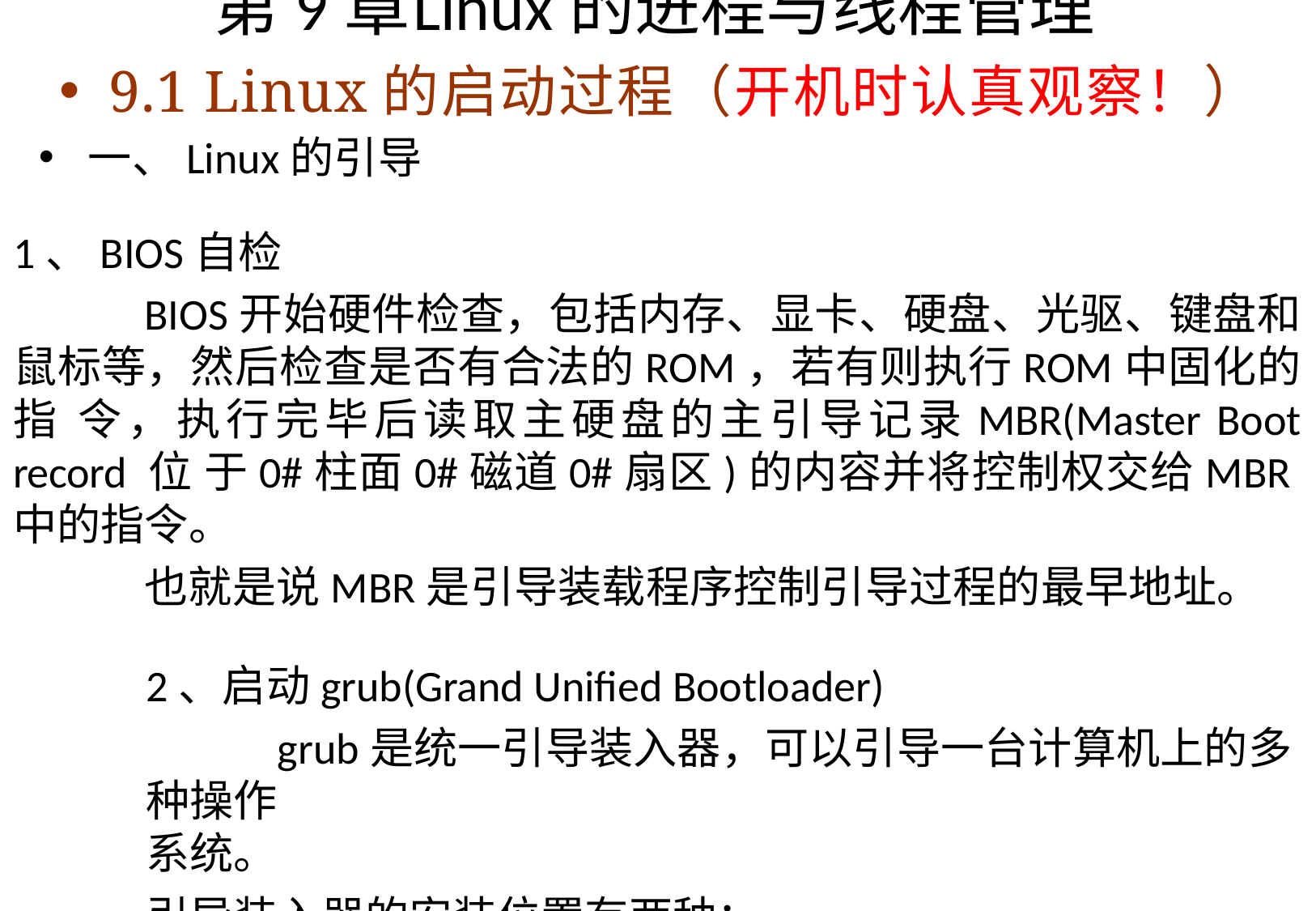

# 第9章	Linux的进程与线程管理
9.1 Linux的启动过程（开机时认真观察！）
一、Linux的引导
1、BIOS自检
BIOS开始硬件检查，包括内存、显卡、硬盘、光驱、键盘和 鼠标等，然后检查是否有合法的ROM，若有则执行ROM中固化的指 令，执行完毕后读取主硬盘的主引导记录MBR(Master Boot record 位 于0#柱面0#磁道0#扇区)的内容并将控制权交给MBR中的指令。
也就是说MBR是引导装载程序控制引导过程的最早地址。

2、启动grub(Grand Unified Bootloader)
grub是统一引导装入器，可以引导一台计算机上的多种操作
系统。
引导装入器的安装位置有两种：